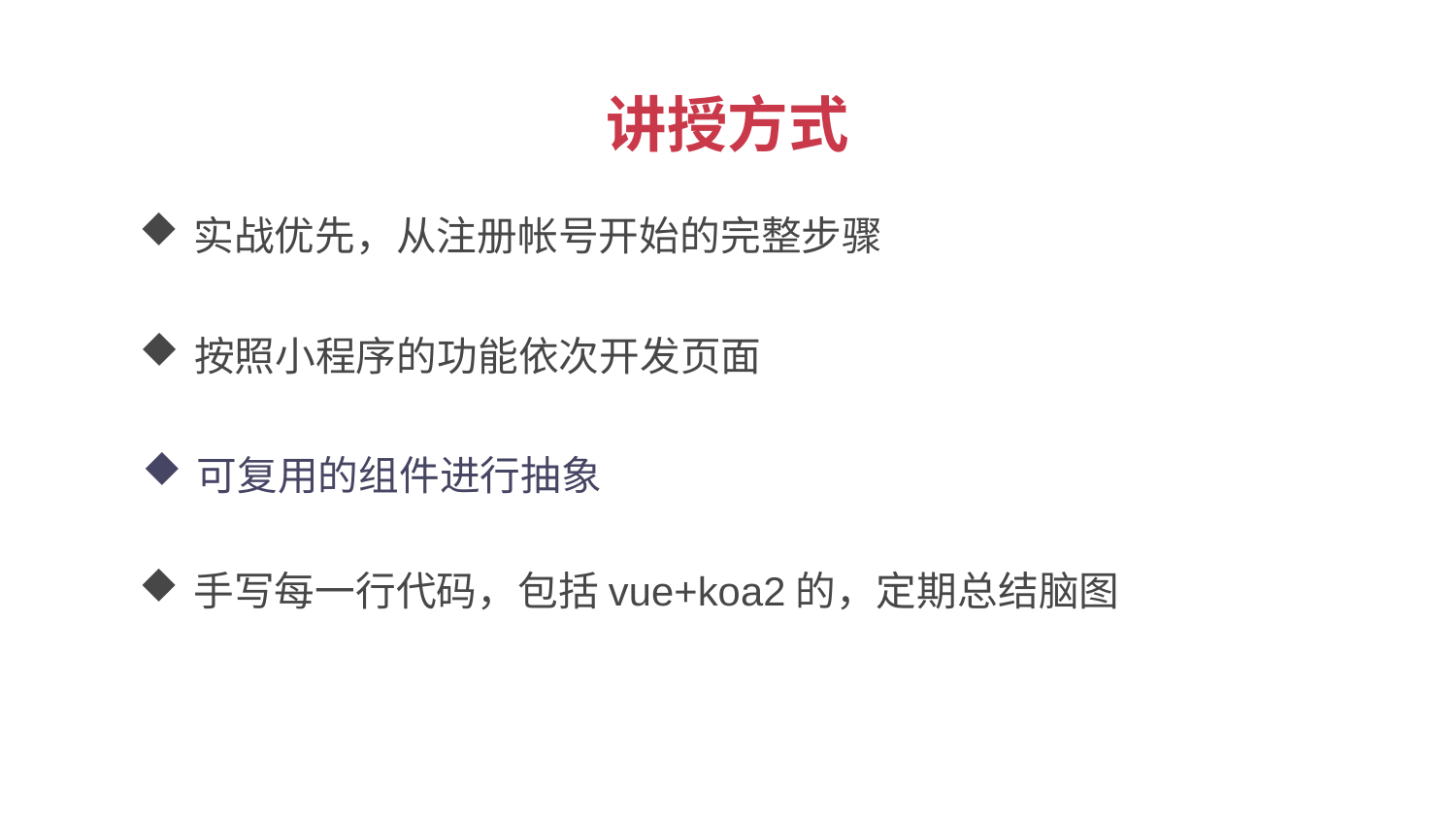

讲授方式
实战优先，从注册帐号开始的完整步骤
按照小程序的功能依次开发页面
可复用的组件进行抽象
手写每一行代码，包括vue+koa2的，定期总结脑图